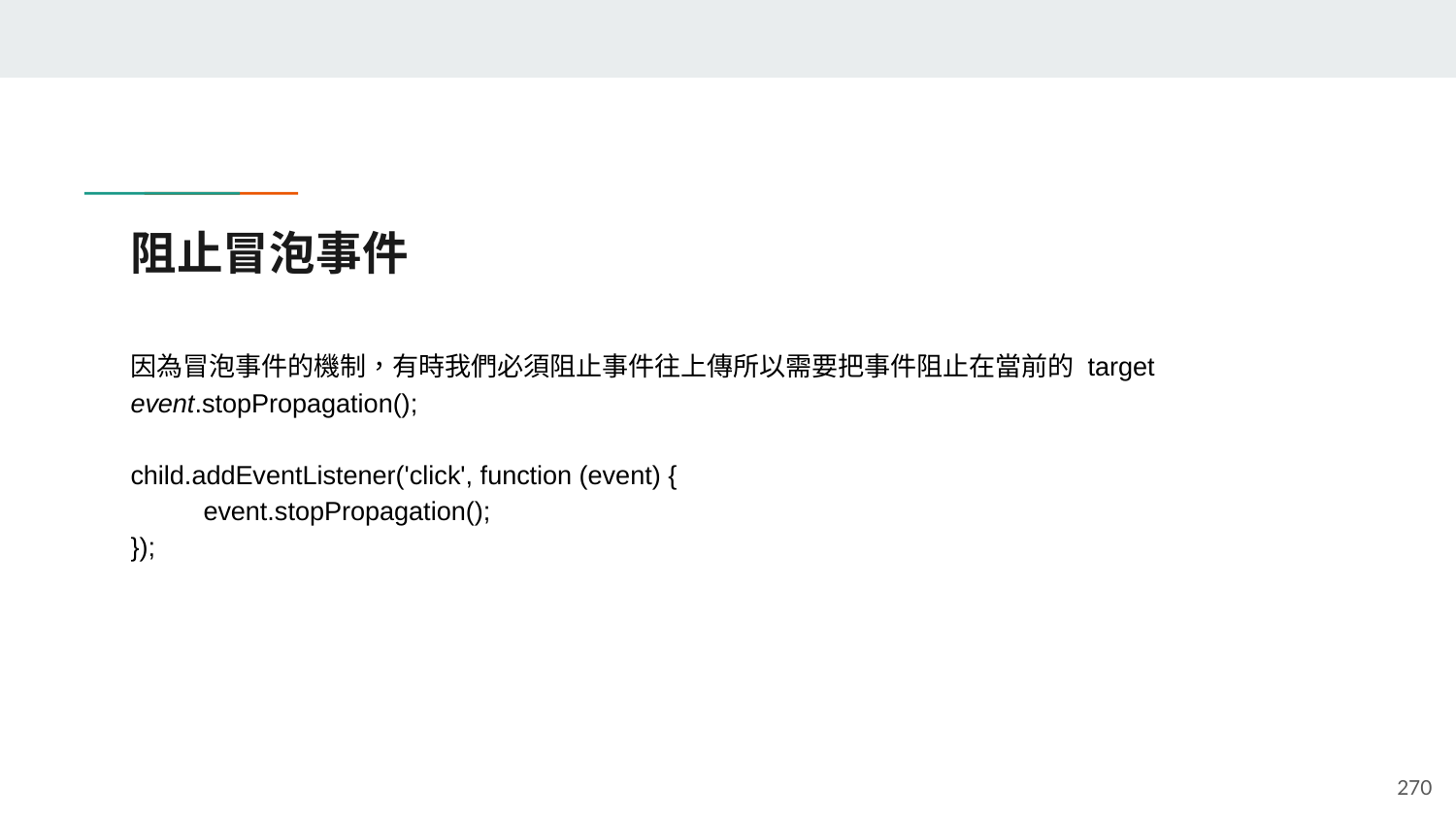

# 阻止冒泡事件
因為冒泡事件的機制，有時我們必須阻止事件往上傳所以需要把事件阻止在當前的 target
event.stopPropagation();

child.addEventListener('click', function (event) {
event.stopPropagation();
});

270